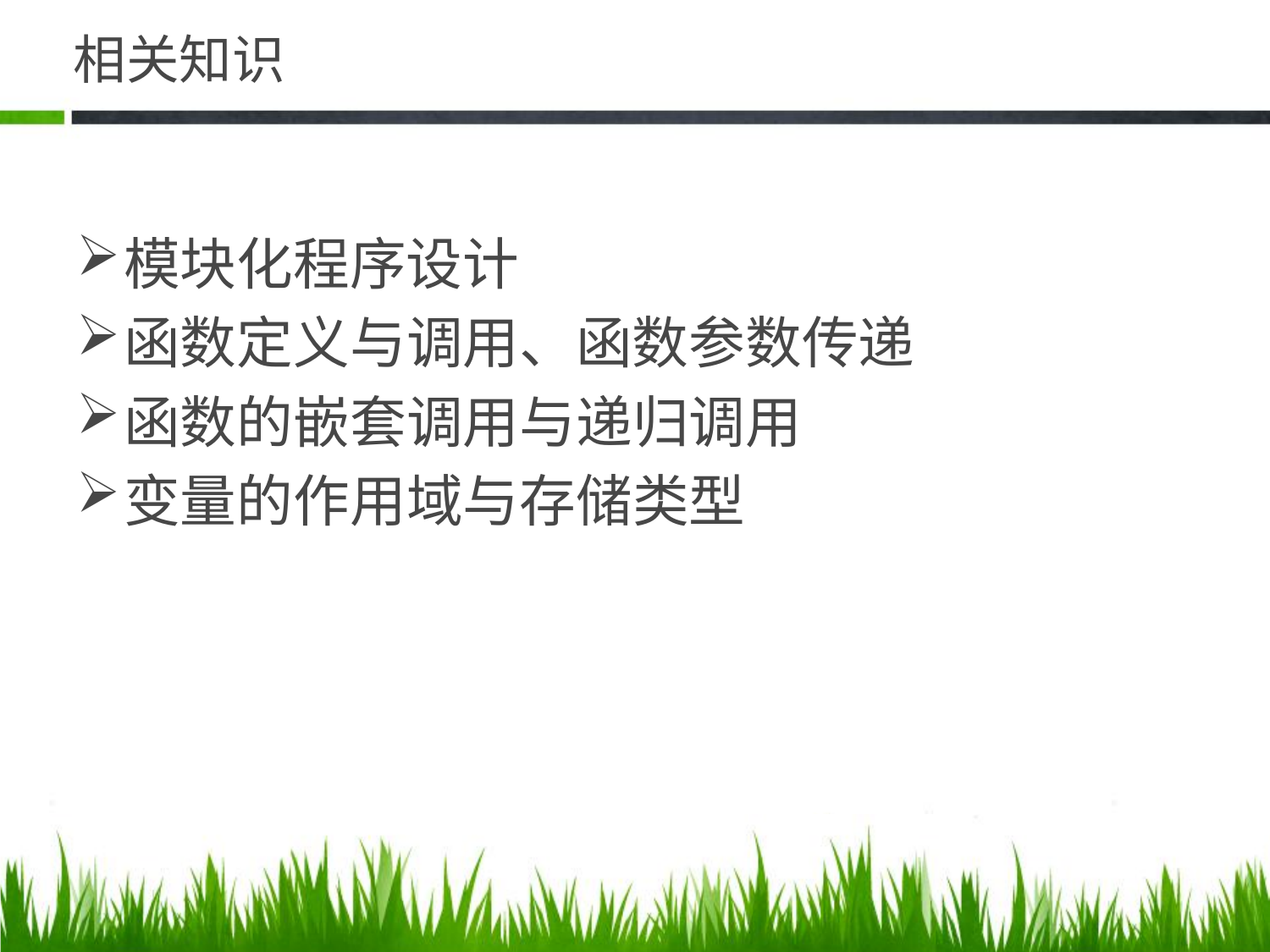

# 相关知识
模块化程序设计
函数定义与调用、函数参数传递
函数的嵌套调用与递归调用
变量的作用域与存储类型